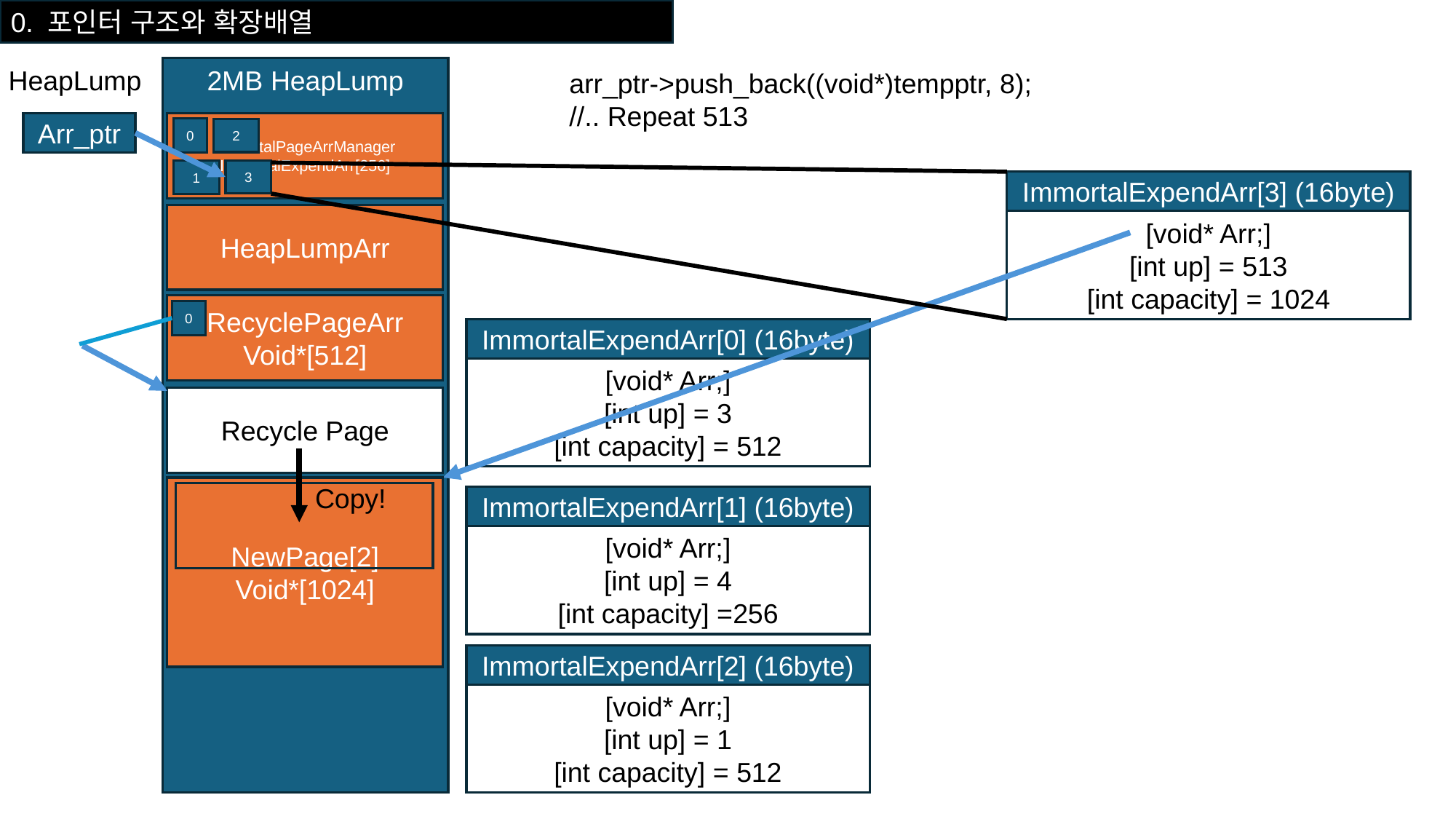

0. 포인터 구조와 확장배열
HeapLump
2MB HeapLump
arr_ptr->push_back((void*)tempptr, 8);
//.. Repeat 513
Arr_ptr
ImmortalPageArrManager
ImmortalExpendArr[256]
0
2
3
1
ImmortalExpendArr[3] (16byte)
HeapLumpArr
[void* Arr;]
[int up] = 513
[int capacity] = 1024
RecyclePageArr
Void*[512]
0
ImmortalExpendArr[0] (16byte)
[void* Arr;]
[int up] = 3
[int capacity] = 512
Recycle Page
Copy!
NewPage[2]
Void*[1024]

ImmortalExpendArr[1] (16byte)
[void* Arr;]
[int up] = 4
[int capacity] =256
ImmortalExpendArr[2] (16byte)
[void* Arr;]
[int up] = 1
[int capacity] = 512